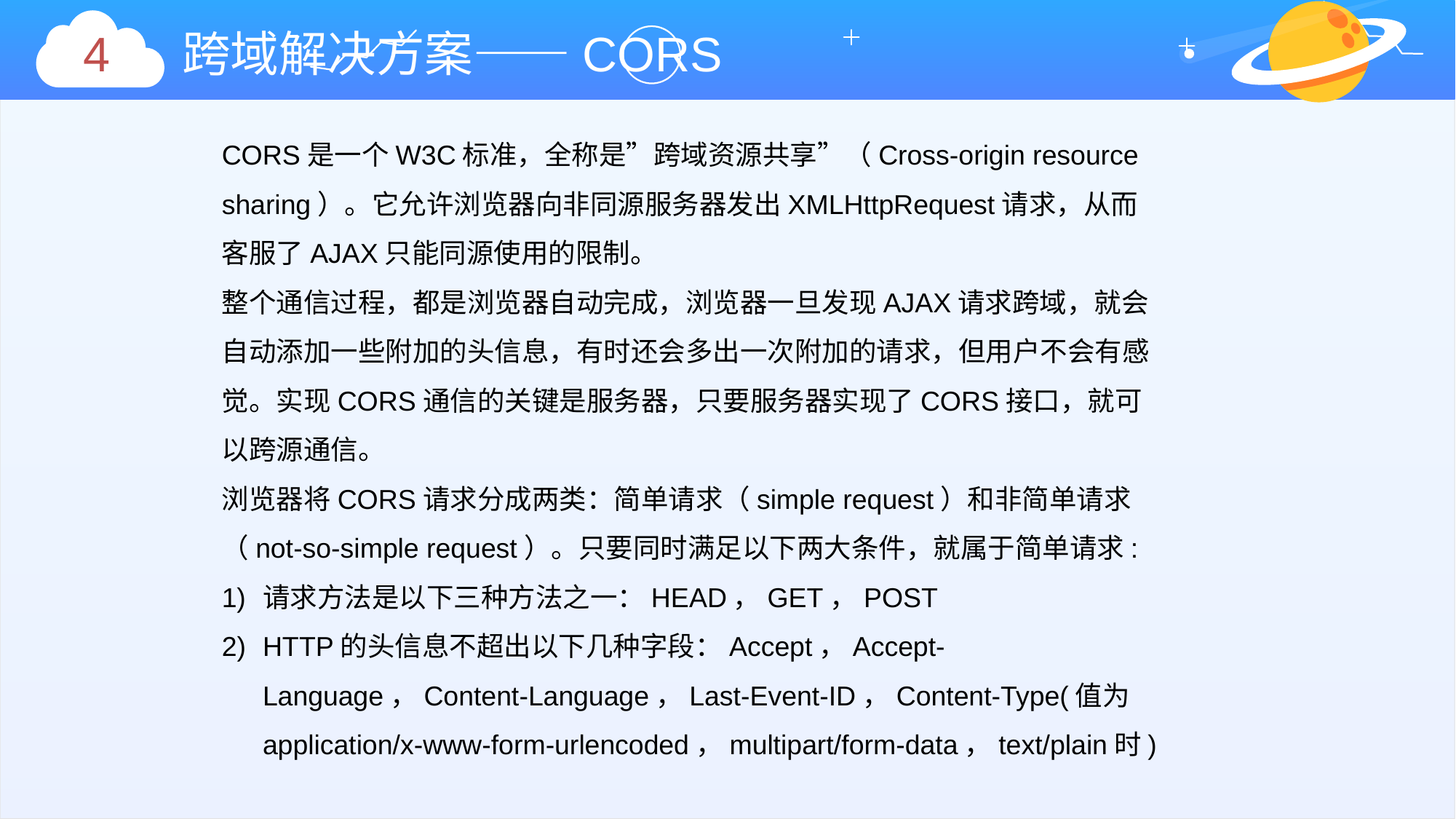

4
跨域解决方案——CORS
CORS是一个W3C标准，全称是”跨域资源共享”（Cross-origin resource sharing）。它允许浏览器向非同源服务器发出XMLHttpRequest请求，从而客服了AJAX只能同源使用的限制。
整个通信过程，都是浏览器自动完成，浏览器一旦发现AJAX请求跨域，就会自动添加一些附加的头信息，有时还会多出一次附加的请求，但用户不会有感觉。实现CORS通信的关键是服务器，只要服务器实现了CORS接口，就可以跨源通信。
浏览器将CORS请求分成两类：简单请求（simple request）和非简单请求（not-so-simple request）。只要同时满足以下两大条件，就属于简单请求:
请求方法是以下三种方法之一：HEAD，GET，POST
HTTP的头信息不超出以下几种字段：Accept，Accept-Language，Content-Language，Last-Event-ID，Content-Type(值为application/x-www-form-urlencoded，multipart/form-data，text/plain时)